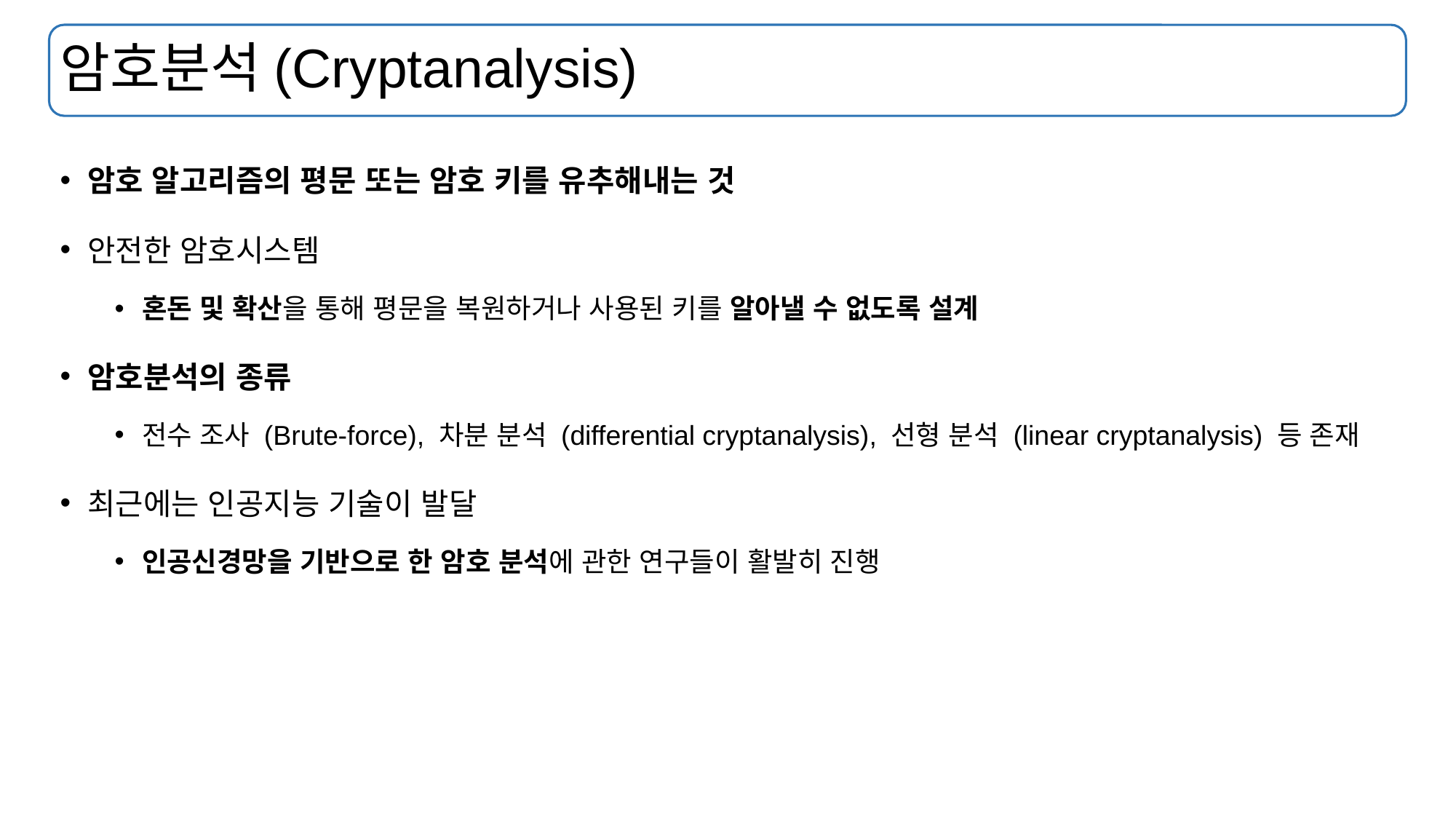

# 암호분석(Cryptanalysis)
암호 알고리즘의 평문 또는 암호 키를 유추해내는 것
안전한 암호시스템
혼돈 및 확산을 통해 평문을 복원하거나 사용된 키를 알아낼 수 없도록 설계
암호분석의 종류
전수 조사 (Brute-force), 차분 분석 (differential cryptanalysis), 선형 분석 (linear cryptanalysis) 등 존재
최근에는 인공지능 기술이 발달
인공신경망을 기반으로 한 암호 분석에 관한 연구들이 활발히 진행